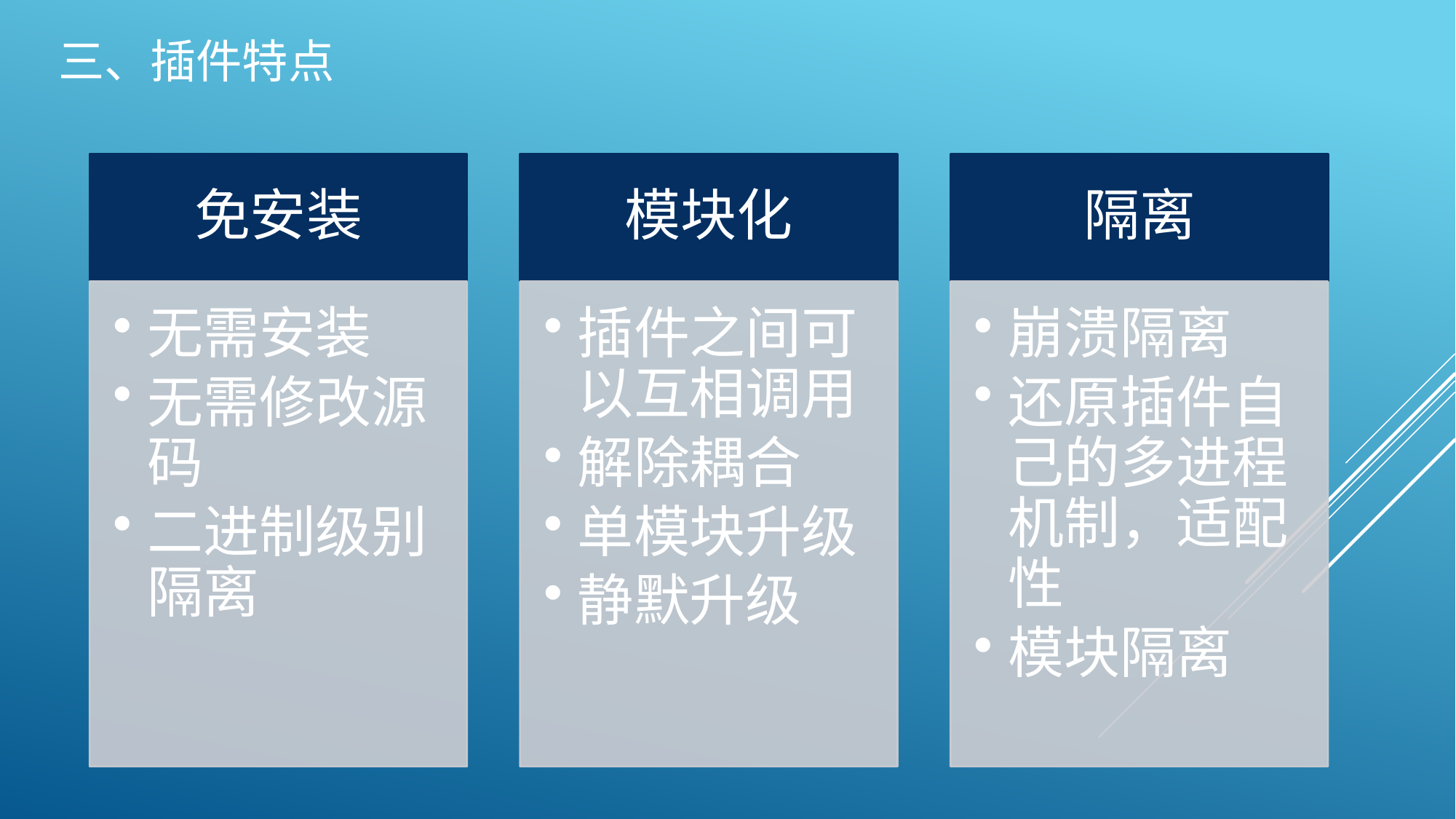

# 三、插件特点
免安装
无需安装
无需修改源码
二进制级别隔离

模块化
插件之间可以互相调用
解除耦合
单模块升级
静默升级
隔离
崩溃隔离
还原插件自己的多进程机制，适配性
模块隔离